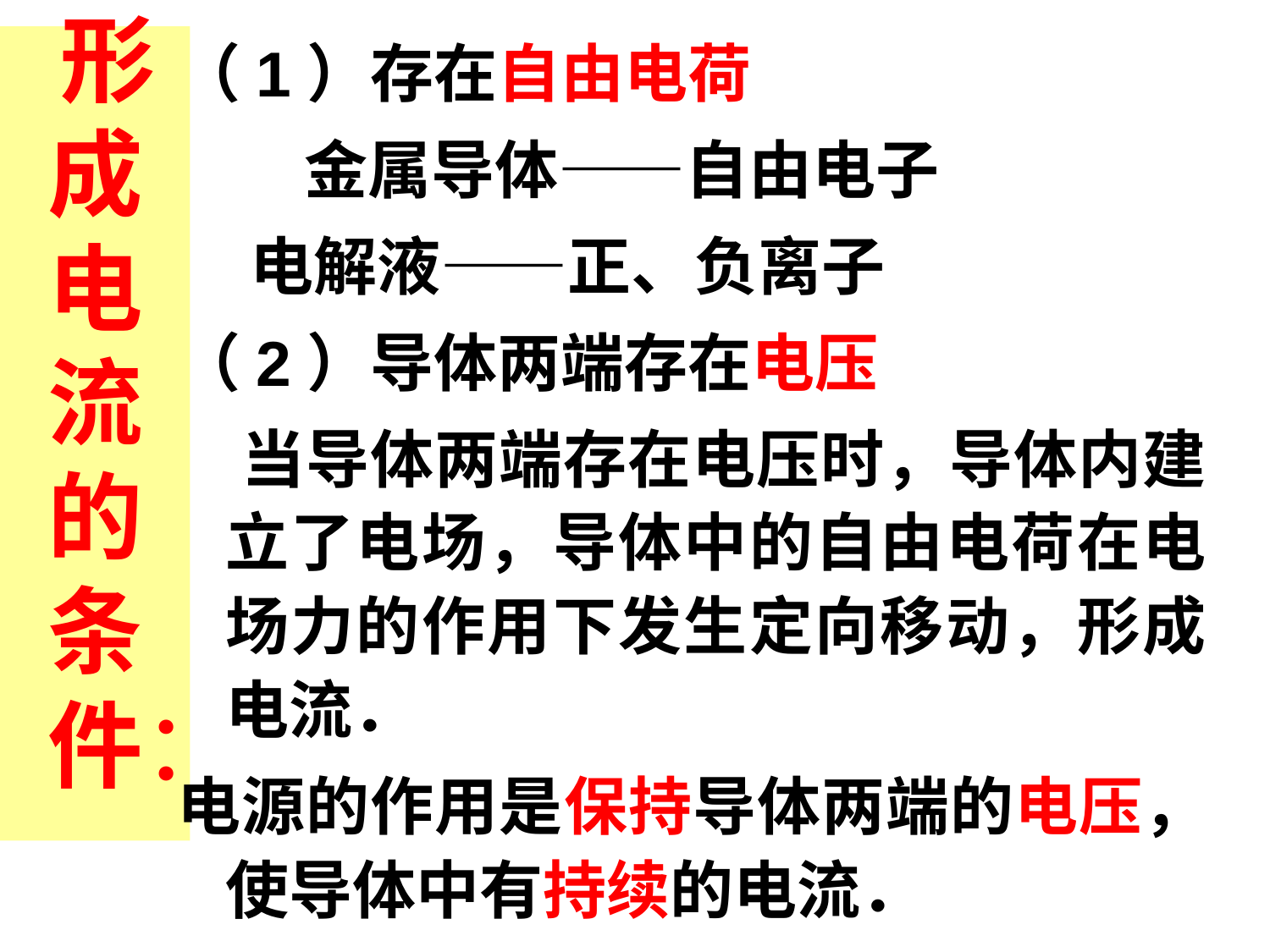

# 形成电流的条件：
（1）存在自由电荷
　　金属导体——自由电子
    电解液——正、负离子
（2）导体两端存在电压
　当导体两端存在电压时，导体内建立了电场，导体中的自由电荷在电场力的作用下发生定向移动，形成电流．
电源的作用是保持导体两端的电压，使导体中有持续的电流．